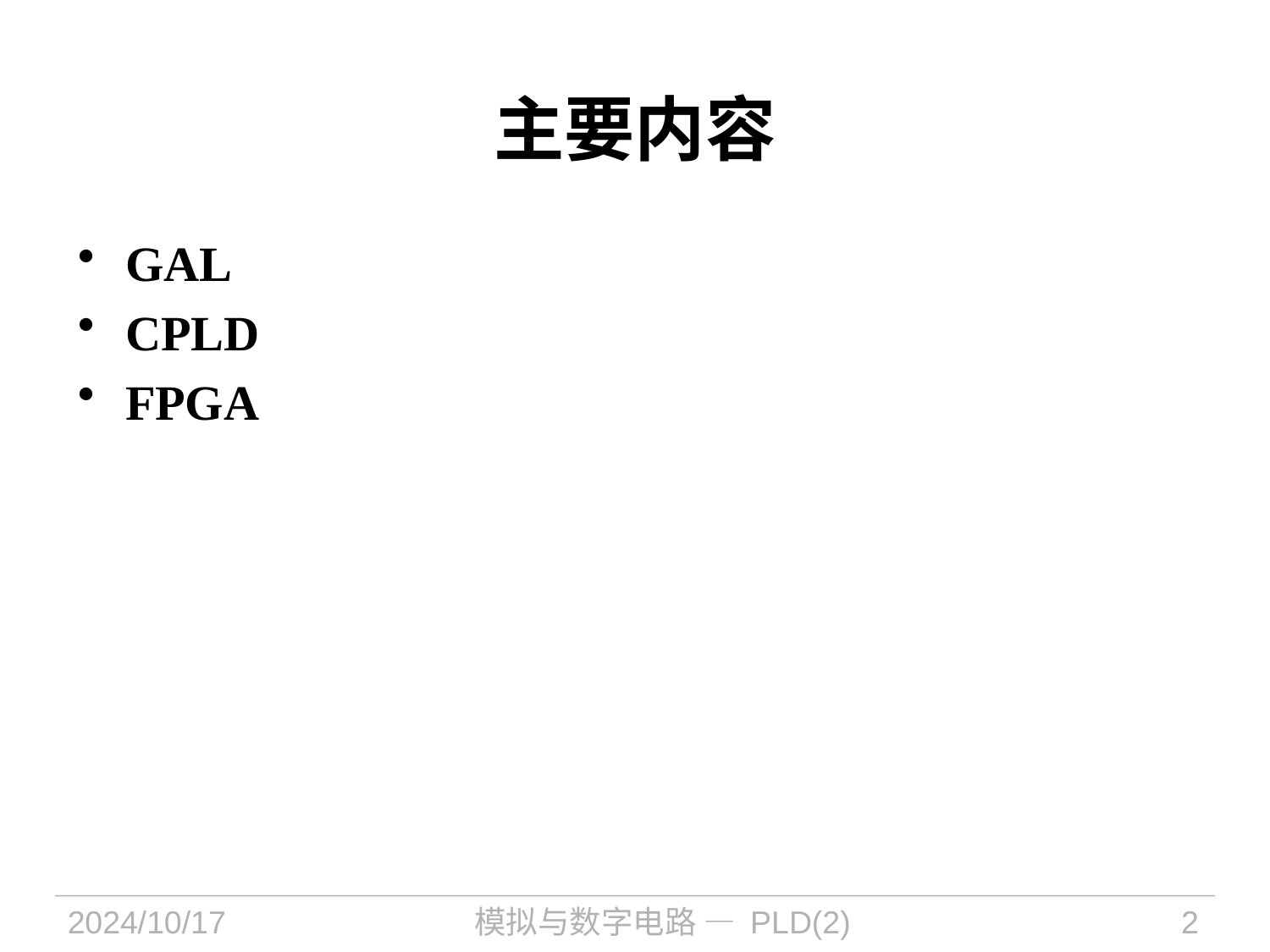

主要内容
GAL
CPLD
FPGA

2024/10/17
模拟与数字电路 — PLD(2)
2